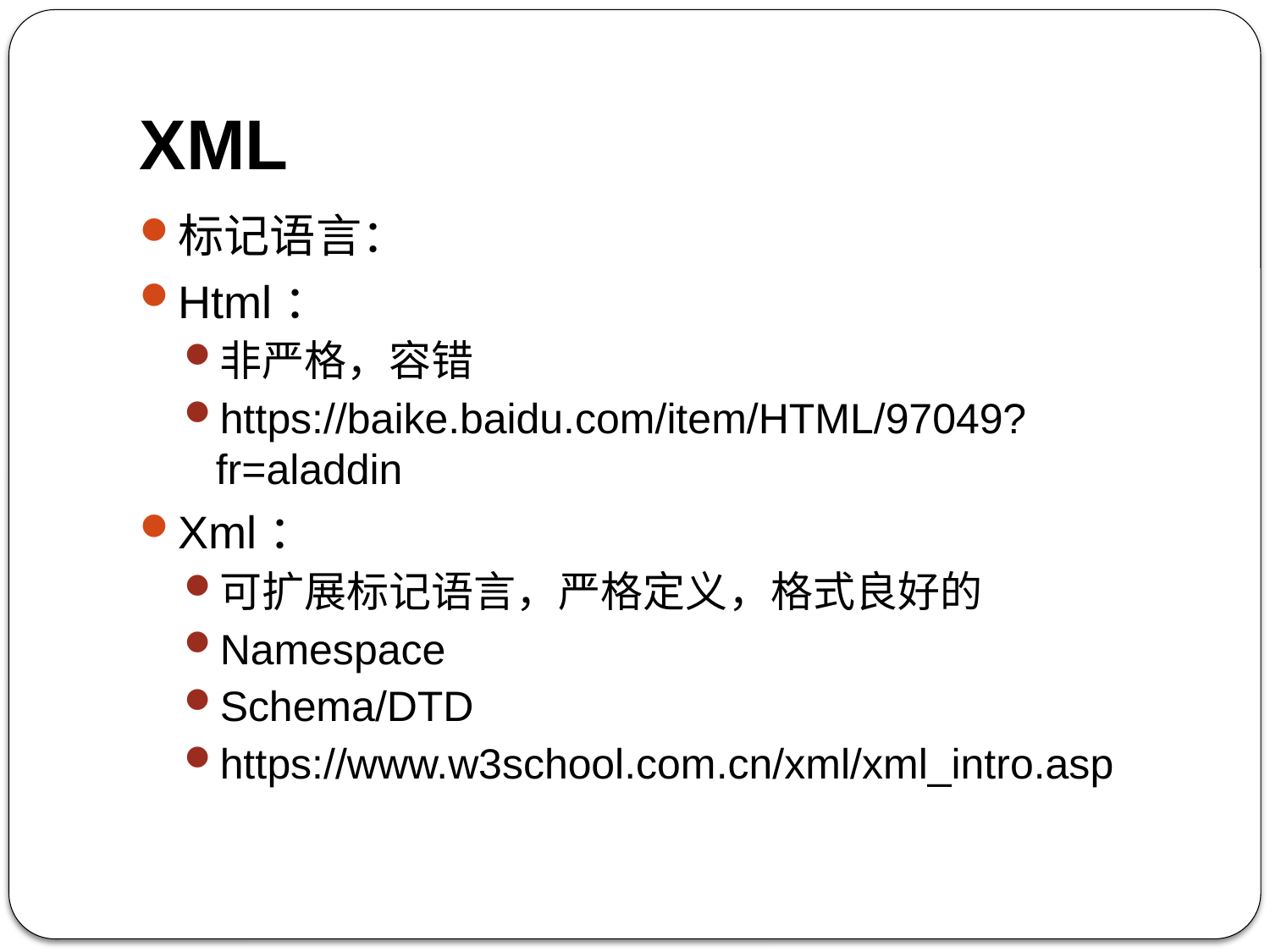

# XML
标记语言：
Html：
非严格，容错
https://baike.baidu.com/item/HTML/97049?fr=aladdin
Xml：
可扩展标记语言，严格定义，格式良好的
Namespace
Schema/DTD
https://www.w3school.com.cn/xml/xml_intro.asp